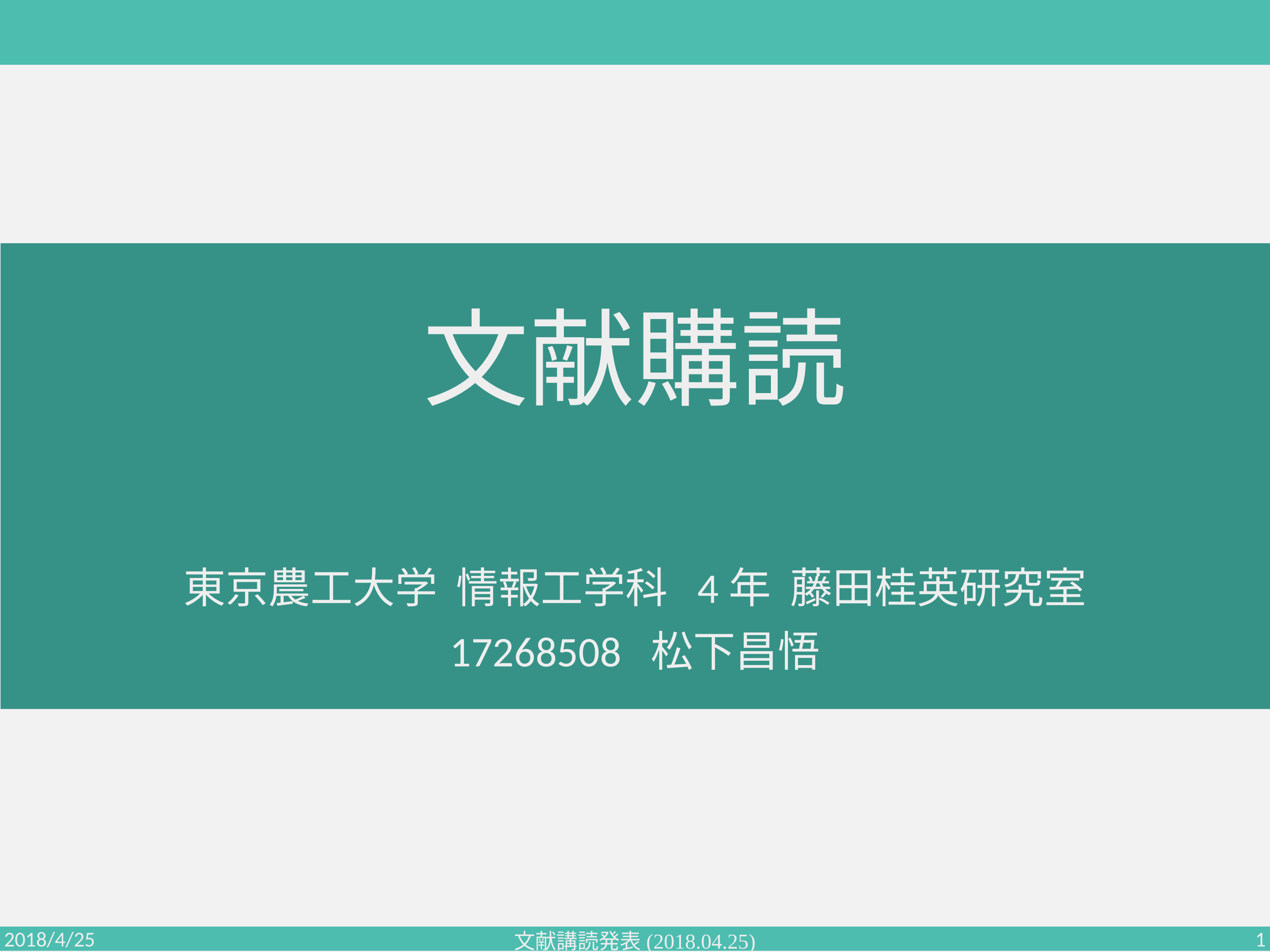

# 文献購読
東京農工大学  情報工学科  4年  藤田桂英研究室
17268508  松下昌悟
1
2018/4/25
文献講読発表(2018.04.25)